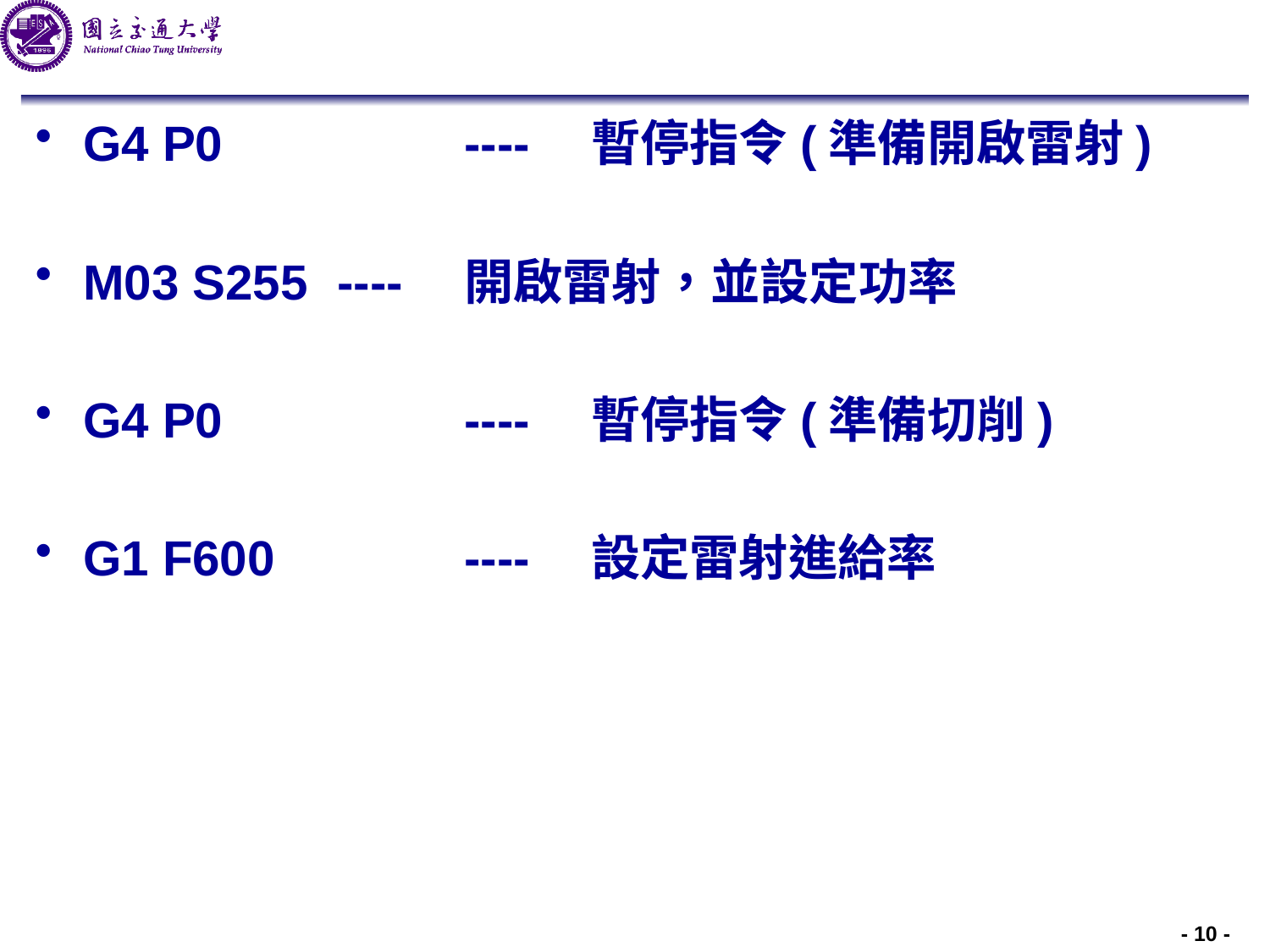

G4 P0		----	暫停指令(準備開啟雷射)

M03 S255	----	開啟雷射，並設定功率

G4 P0		----	暫停指令(準備切削)

G1 F600		----	設定雷射進給率